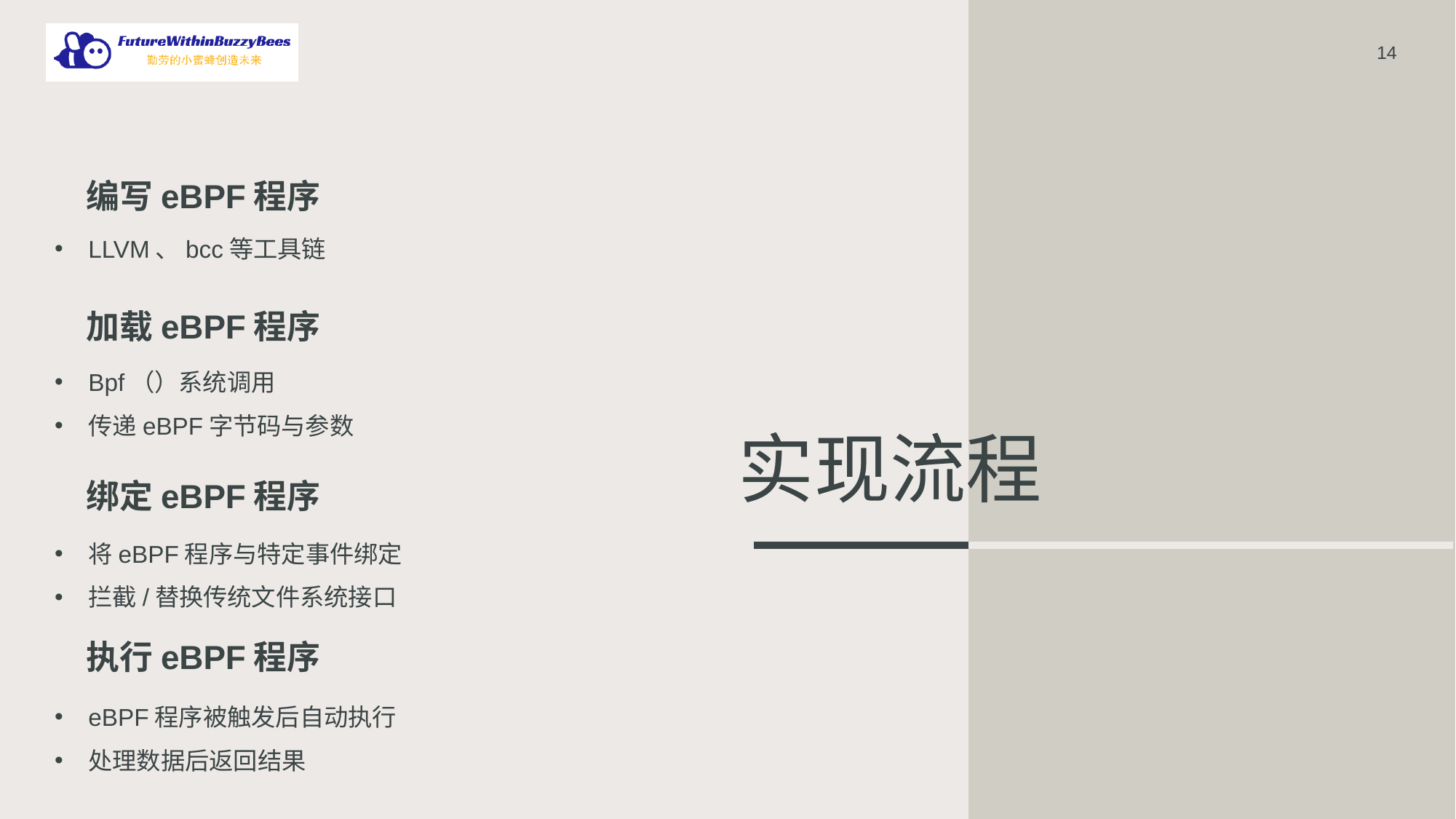

14
编写eBPF程序
LLVM、bcc等工具链
加载eBPF程序
Bpf（）系统调用
传递eBPF字节码与参数
# 实现流程
绑定eBPF程序
将eBPF程序与特定事件绑定
拦截/替换传统文件系统接口
执行eBPF程序
eBPF程序被触发后自动执行
处理数据后返回结果